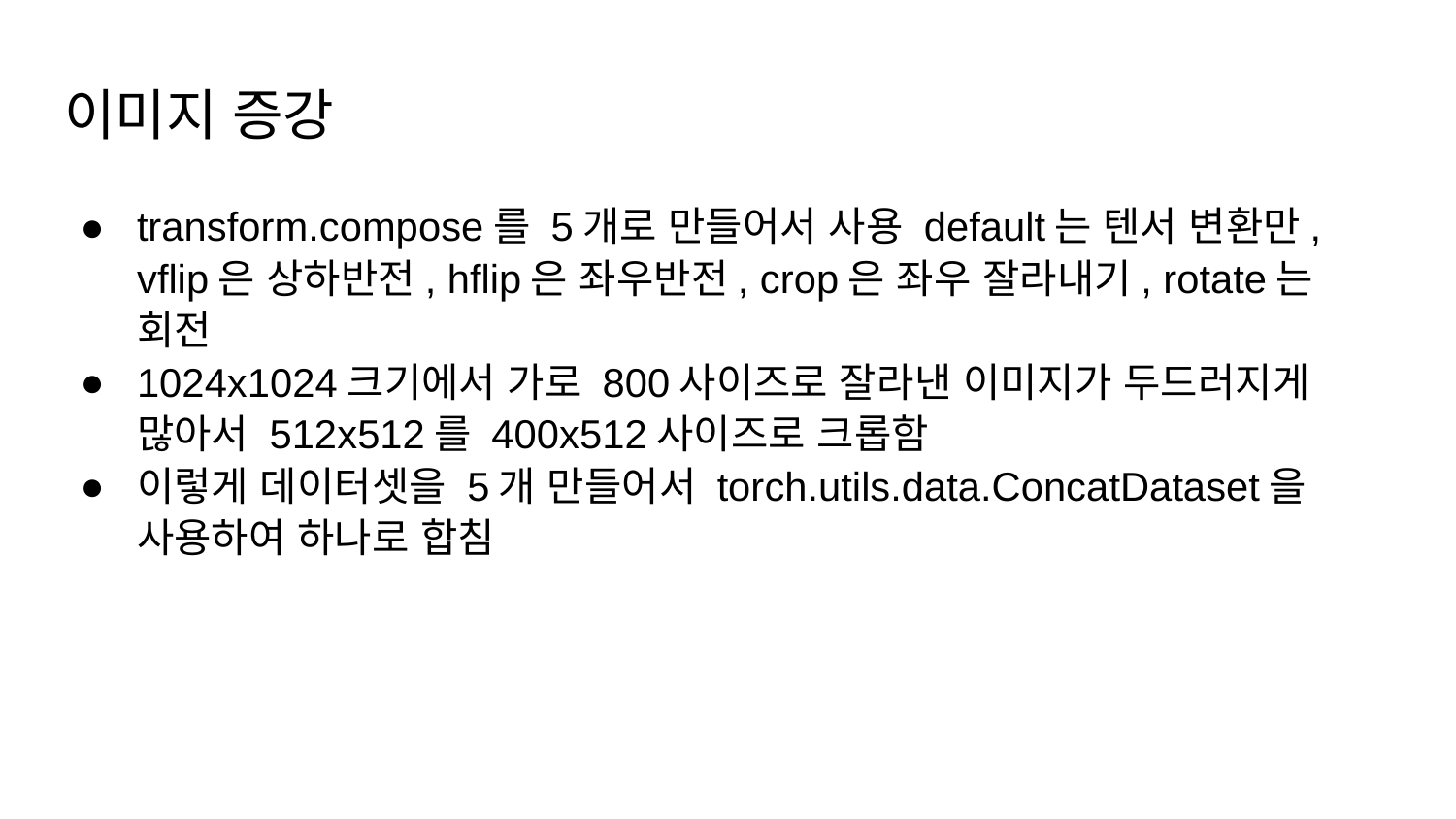

# 이미지 증강
transform.compose를 5개로 만들어서 사용 default는 텐서 변환만, vflip은 상하반전, hflip은 좌우반전, crop은 좌우 잘라내기, rotate는 회전
1024x1024크기에서 가로 800사이즈로 잘라낸 이미지가 두드러지게 많아서 512x512를 400x512사이즈로 크롭함
이렇게 데이터셋을 5개 만들어서 torch.utils.data.ConcatDataset을 사용하여 하나로 합침